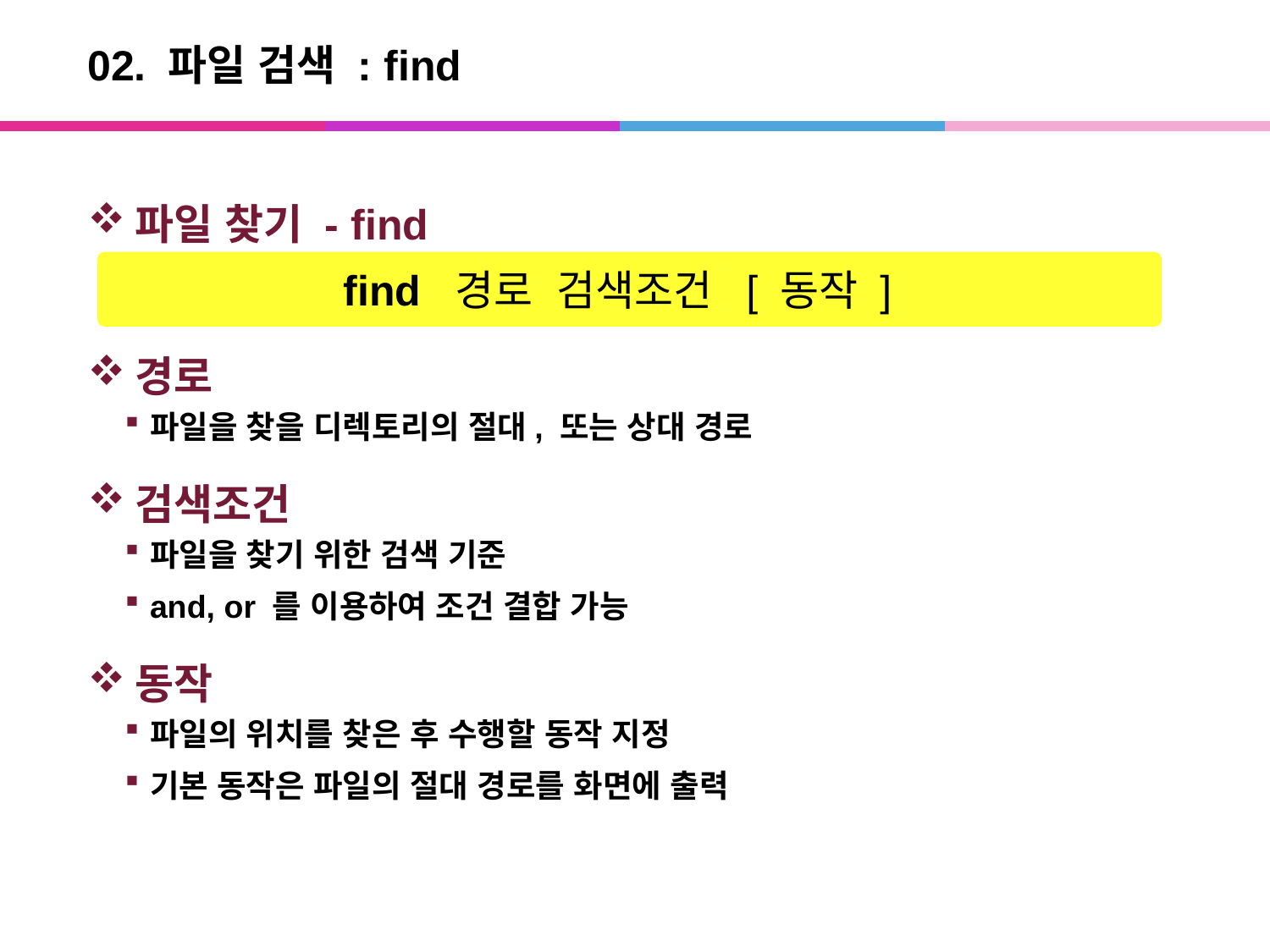

# 02. 파일 검색 : find
파일 찾기 - find

경로
파일을 찾을 디렉토리의 절대, 또는 상대 경로
검색조건
파일을 찾기 위한 검색 기준
and, or 를 이용하여 조건 결합 가능
동작
파일의 위치를 찾은 후 수행할 동작 지정
기본 동작은 파일의 절대 경로를 화면에 출력

find  경로  검색조건  [ 동작 ]